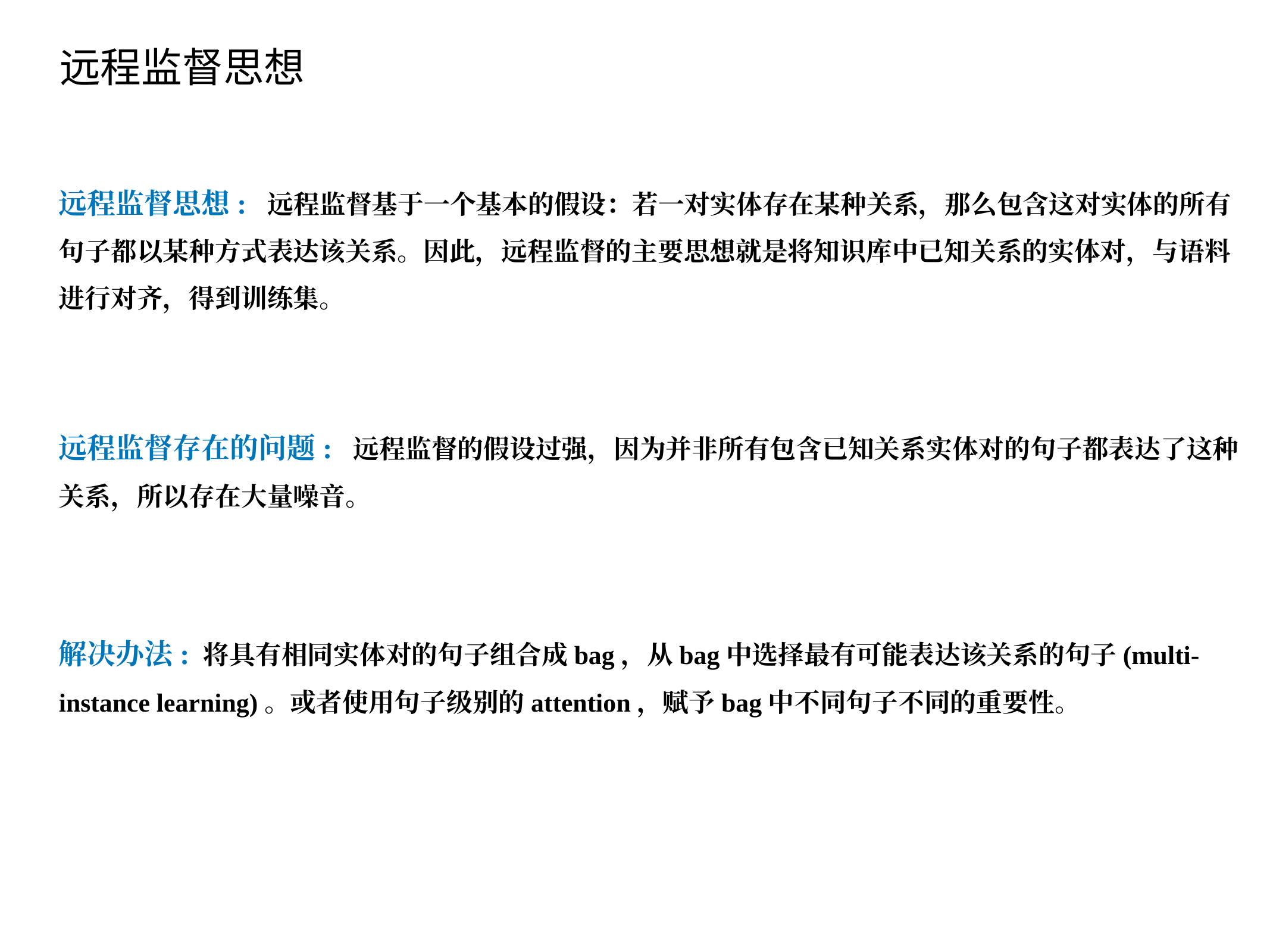

# 远程监督思想
远程监督思想:  远程监督基于一个基本的假设：若一对实体存在某种关系，那么包含这对实体的所有句子都以某种方式表达该关系。因此，远程监督的主要思想就是将知识库中已知关系的实体对，与语料进行对齐，得到训练集。
远程监督存在的问题:  远程监督的假设过强，因为并非所有包含已知关系实体对的句子都表达了这种关系，所以存在大量噪音。
解决办法: 将具有相同实体对的句子组合成bag，从bag中选择最有可能表达该关系的句子(multi-instance learning)。或者使用句子级别的attention，赋予bag中不同句子不同的重要性。